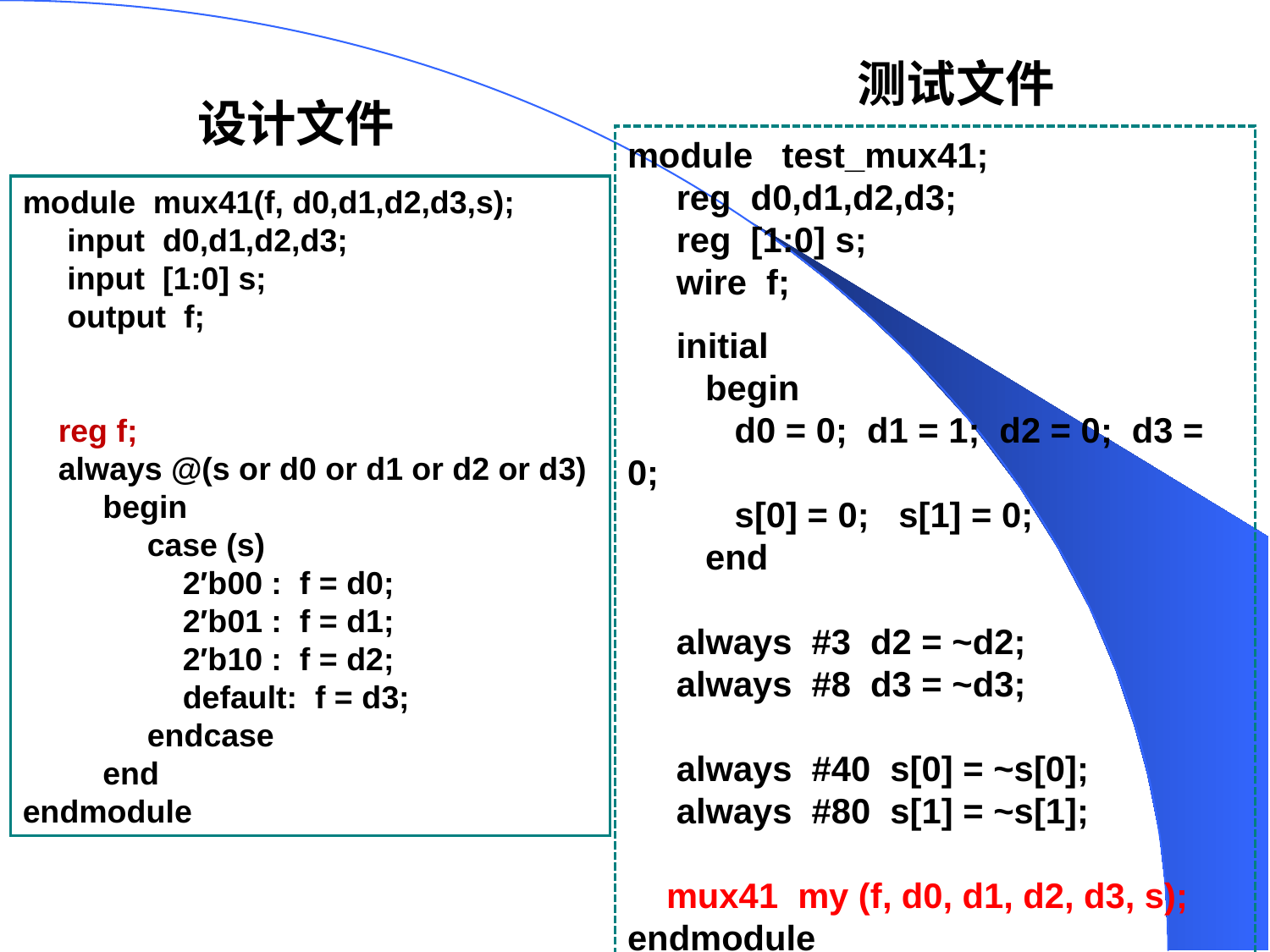

测试文件
设计文件
module   test_mux41;
     reg  d0,d1,d2,d3;
     reg  [1:0] s;
     wire  f;
     initial
        begin
           d0 = 0;  d1 = 1;  d2 = 0;  d3 = 0;
           s[0] = 0;   s[1] = 0;
        end

     always  #3  d2 = ~d2;
     always  #8  d3 = ~d3;

     always  #40  s[0] = ~s[0];
     always  #80  s[1] = ~s[1];

    mux41  my (f, d0, d1, d2, d3, s);
endmodule
module  mux41(f, d0,d1,d2,d3,s);
     input  d0,d1,d2,d3;
     input  [1:0] s;
     output  f;

    reg f;
    always @(s or d0 or d1 or d2 or d3)
         begin
              case (s)
                  2′b00 :  f = d0;
                  2′b01 :  f = d1;
                  2′b10 :  f = d2;
                  default:  f = d3;
              endcase
         end
endmodule